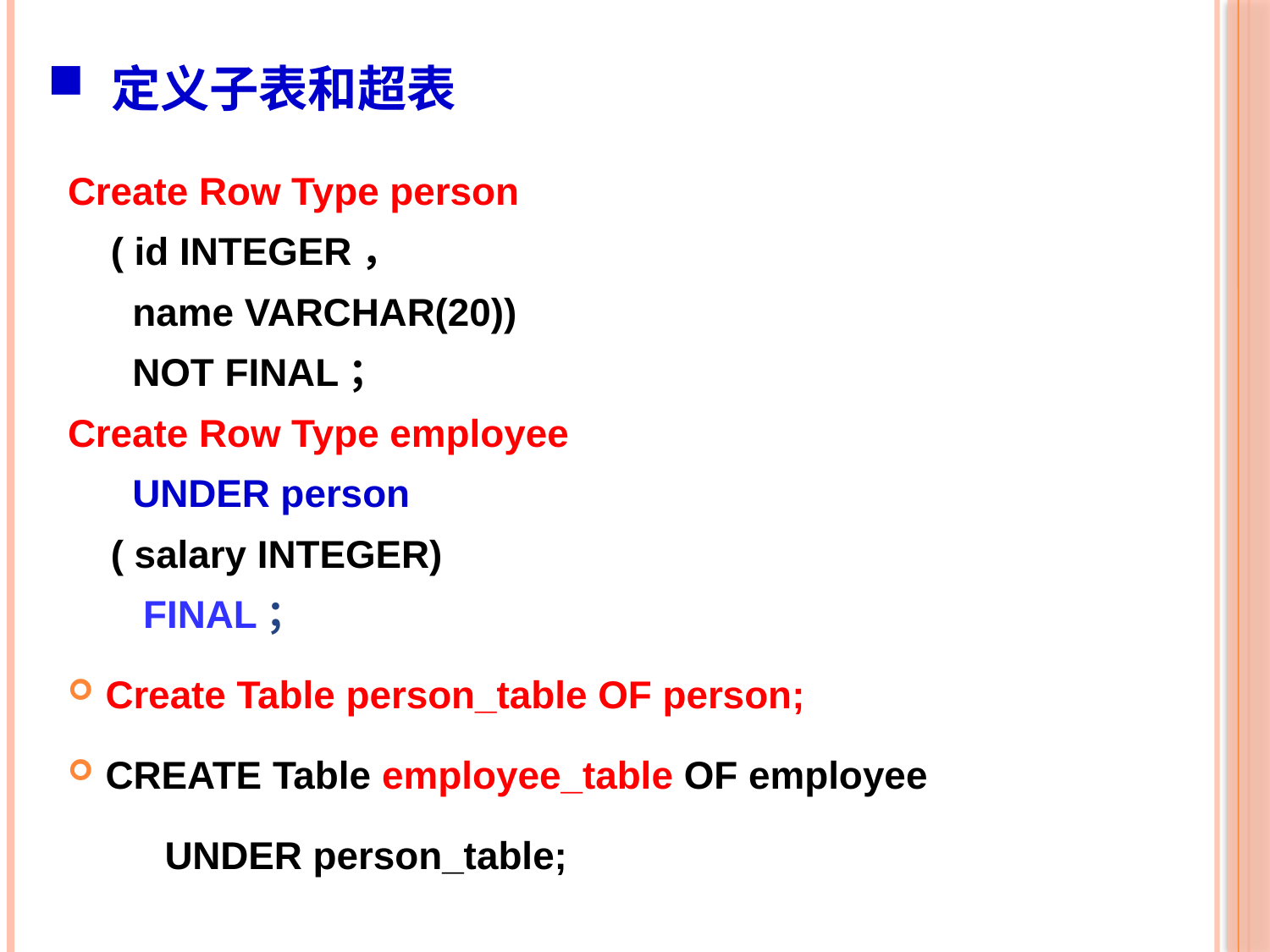

# 定义子表和超表
Create Row Type person
    ( id INTEGER，
      name VARCHAR(20))
      NOT FINAL；
Create Row Type employee
      UNDER person
    ( salary INTEGER)
       FINAL；
Create Table person_table OF person;
CREATE Table employee_table OF employee
         UNDER person_table;